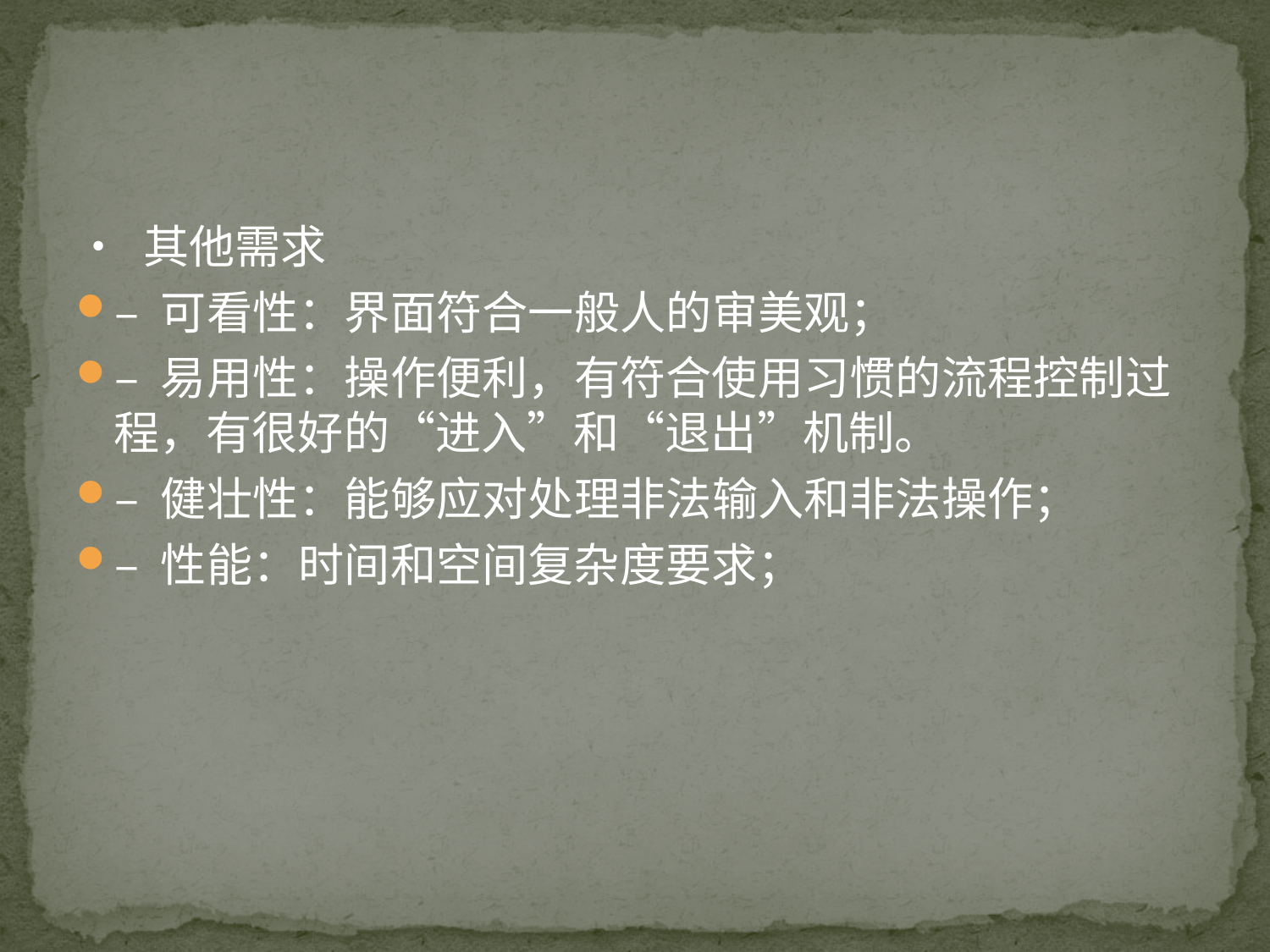

#
• 其他需求
– 可看性：界面符合一般人的审美观；
– 易用性：操作便利，有符合使用习惯的流程控制过程，有很好的“进入”和“退出”机制。
– 健壮性：能够应对处理非法输入和非法操作；
– 性能：时间和空间复杂度要求；